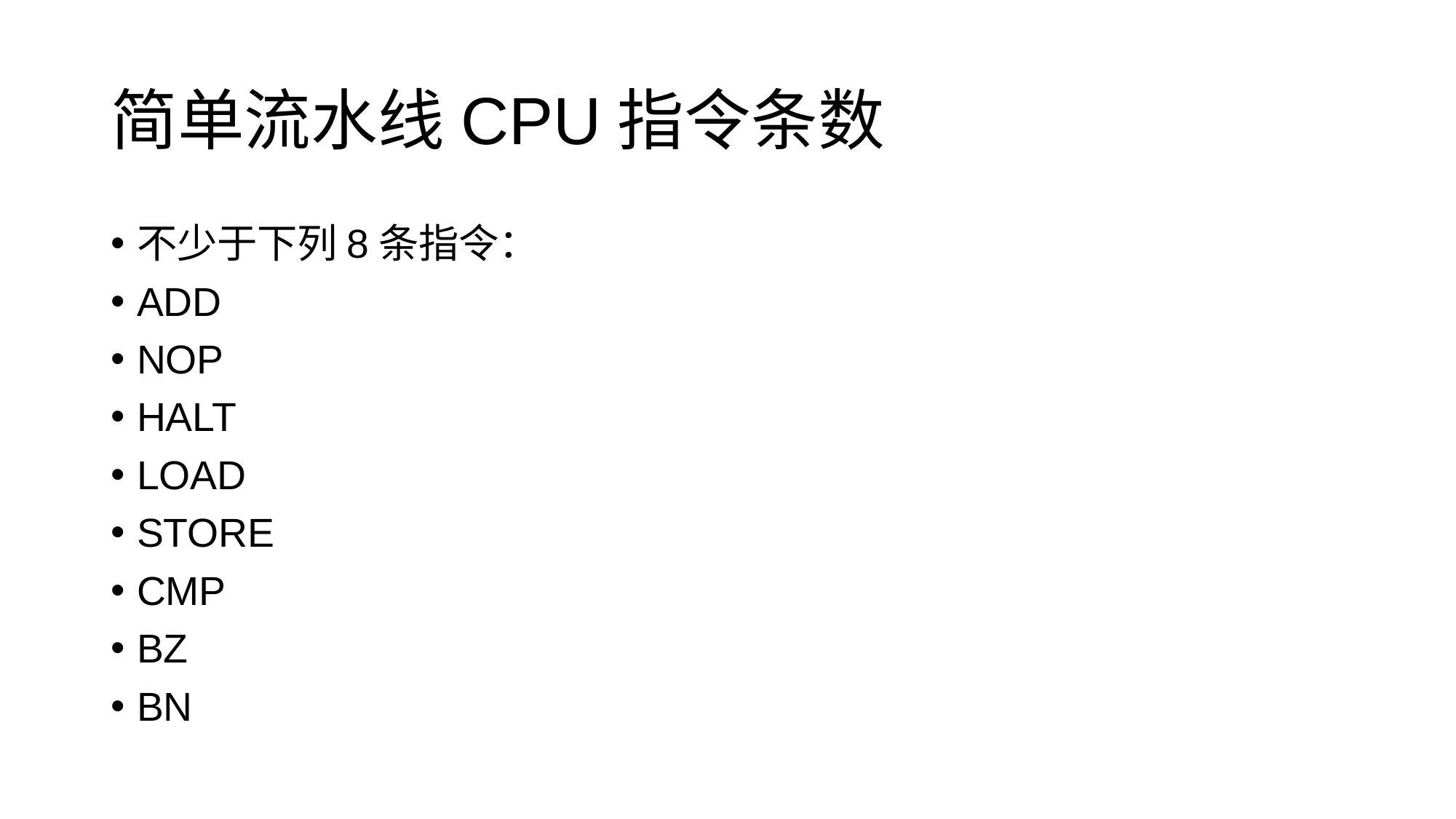

# 简单流水线CPU指令条数
不少于下列8条指令：
ADD
NOP
HALT
LOAD
STORE
CMP
BZ
BN